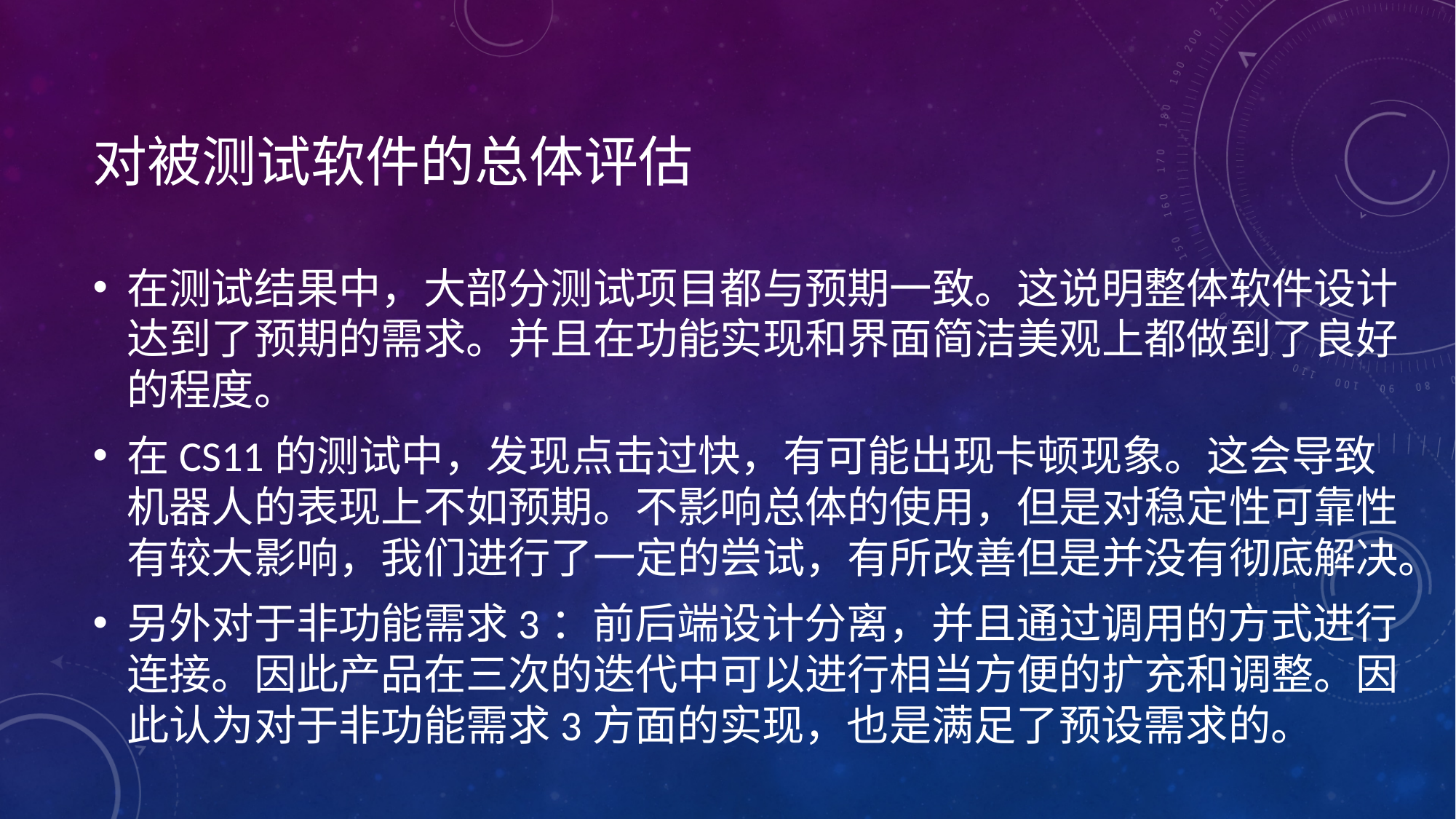

# 对被测试软件的总体评估
在测试结果中，大部分测试项目都与预期一致。这说明整体软件设计达到了预期的需求。并且在功能实现和界面简洁美观上都做到了良好的程度。
在CS11的测试中，发现点击过快，有可能出现卡顿现象。这会导致机器人的表现上不如预期。不影响总体的使用，但是对稳定性可靠性有较大影响，我们进行了一定的尝试，有所改善但是并没有彻底解决。
另外对于非功能需求3：前后端设计分离，并且通过调用的方式进行连接。因此产品在三次的迭代中可以进行相当方便的扩充和调整。因此认为对于非功能需求3方面的实现，也是满足了预设需求的。